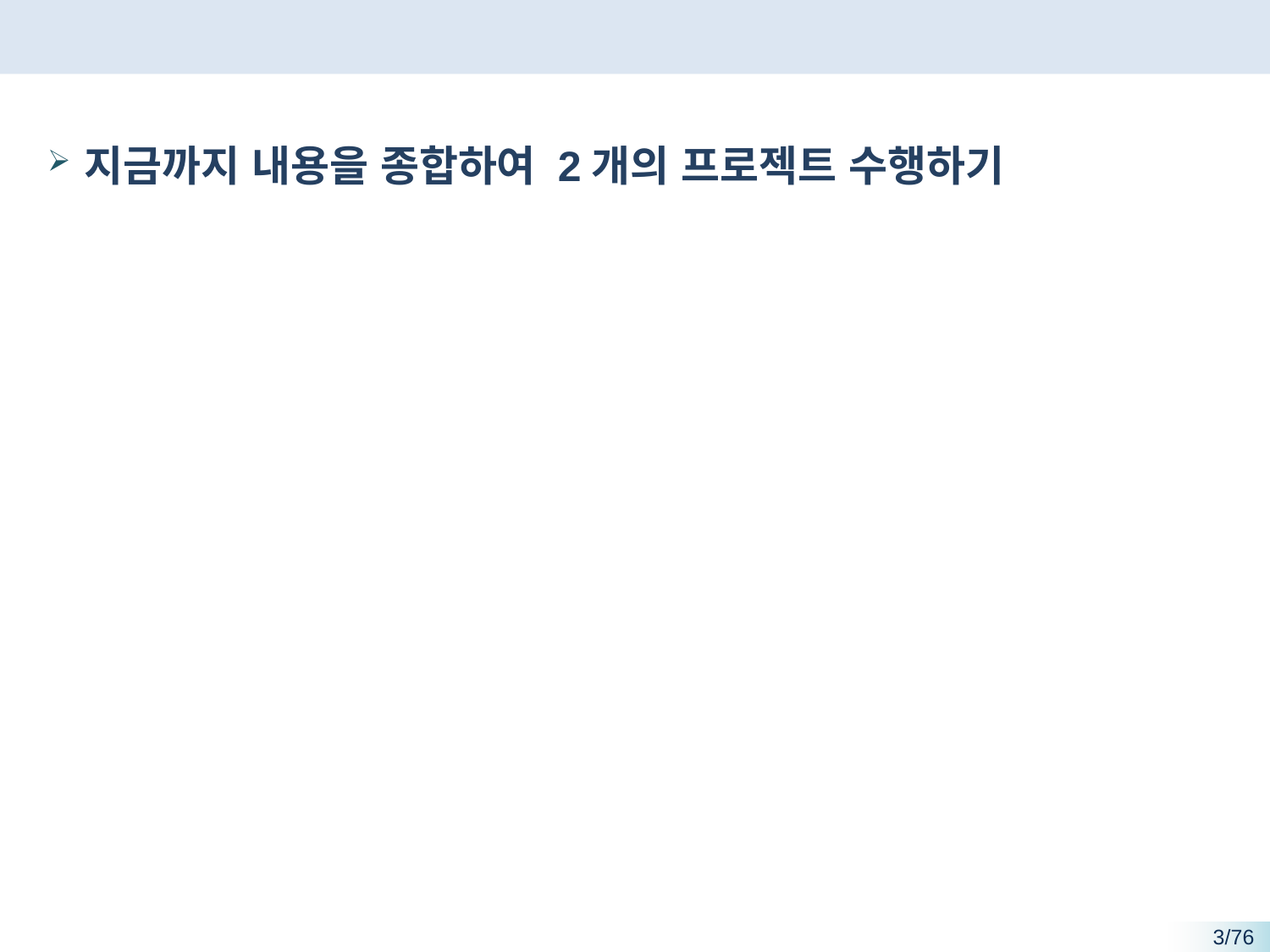

#
지금까지 내용을 종합하여 2개의 프로젝트 수행하기